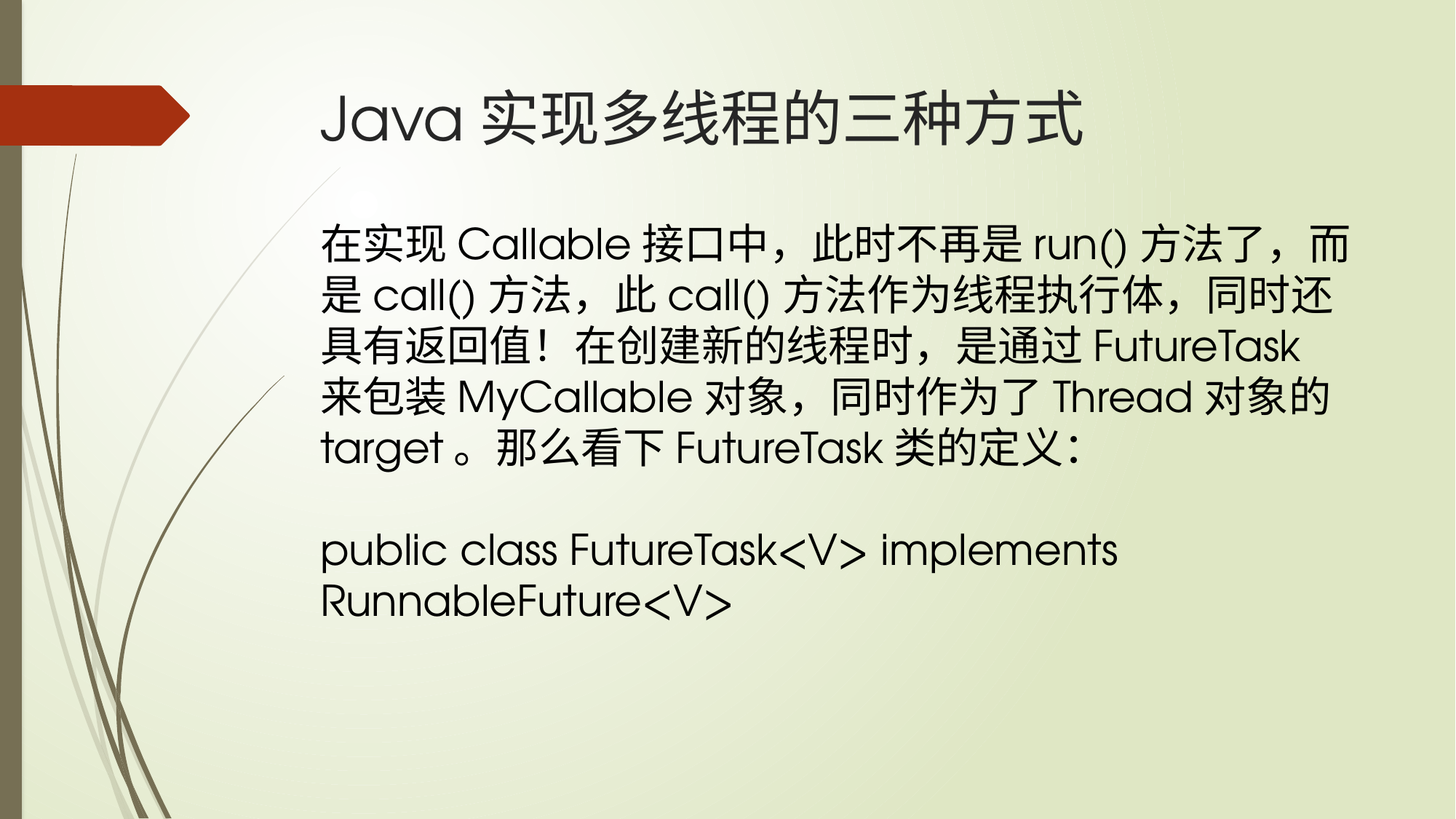

# Java实现多线程的三种方式
在实现Callable接口中，此时不再是run()方法了，而是call()方法，此call()方法作为线程执行体，同时还具有返回值！在创建新的线程时，是通过FutureTask来包装MyCallable对象，同时作为了Thread对象的target。那么看下FutureTask类的定义：

public class FutureTask<V> implements RunnableFuture<V>